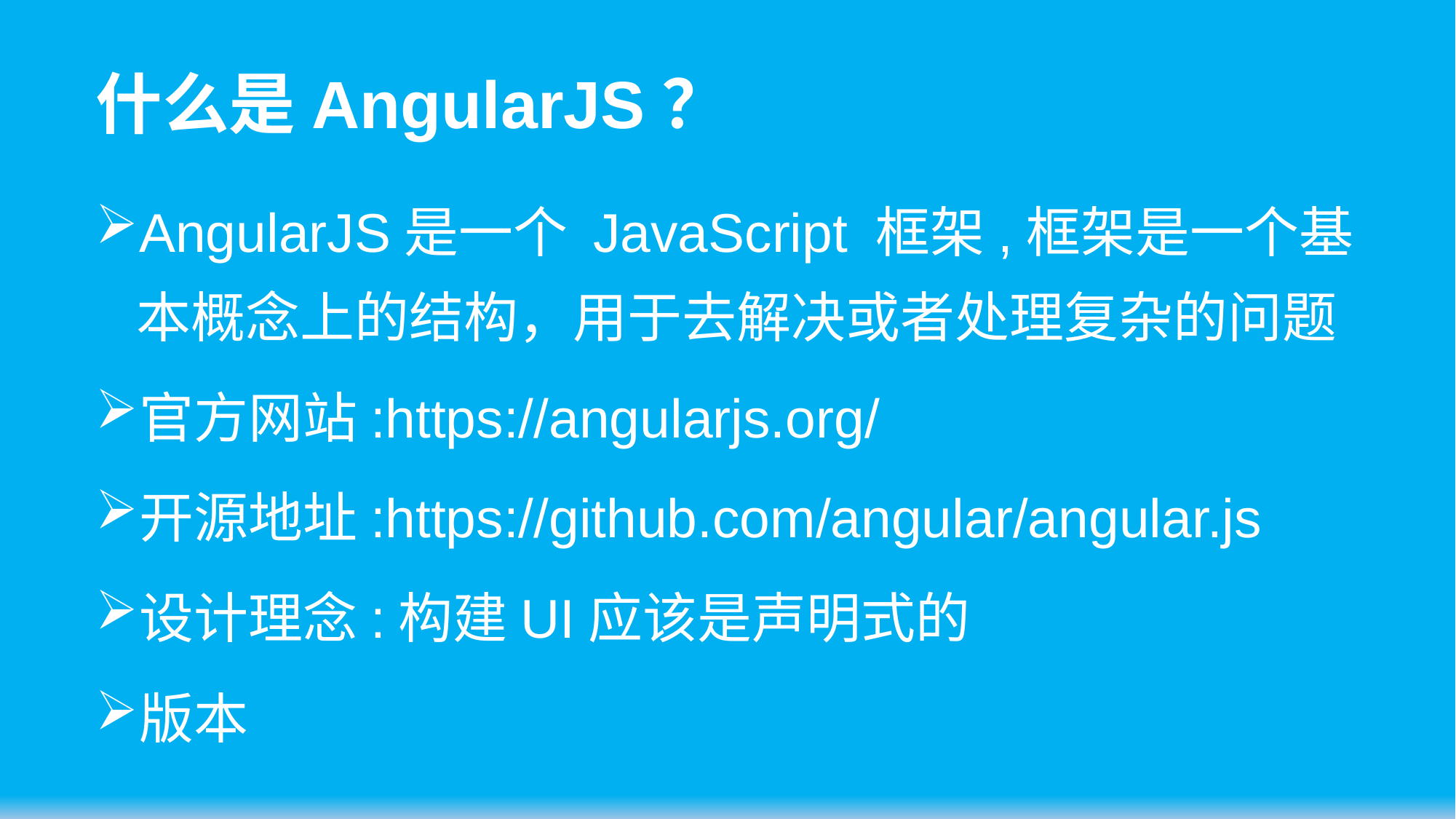

# 什么是AngularJS？
AngularJS是一个 JavaScript 框架,框架是一个基本概念上的结构，用于去解决或者处理复杂的问题
官方网站:https://angularjs.org/
开源地址:https://github.com/angular/angular.js
设计理念:构建UI应该是声明式的
版本